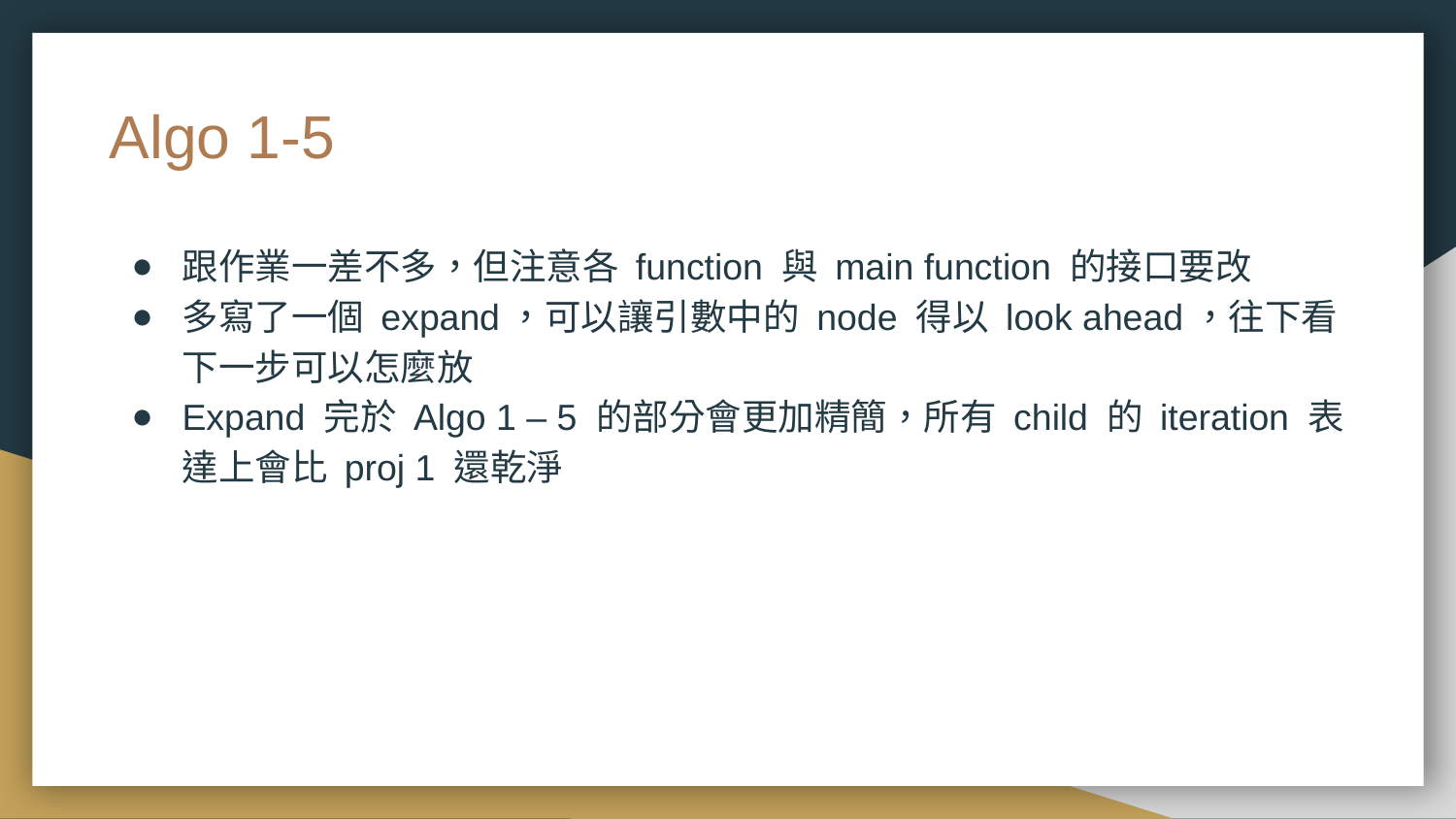

# Algo 1-5
跟作業一差不多，但注意各 function 與 main function 的接口要改
多寫了一個 expand，可以讓引數中的 node 得以 look ahead，往下看下一步可以怎麼放
Expand 完於 Algo 1 – 5 的部分會更加精簡，所有 child 的 iteration 表達上會比 proj 1 還乾淨